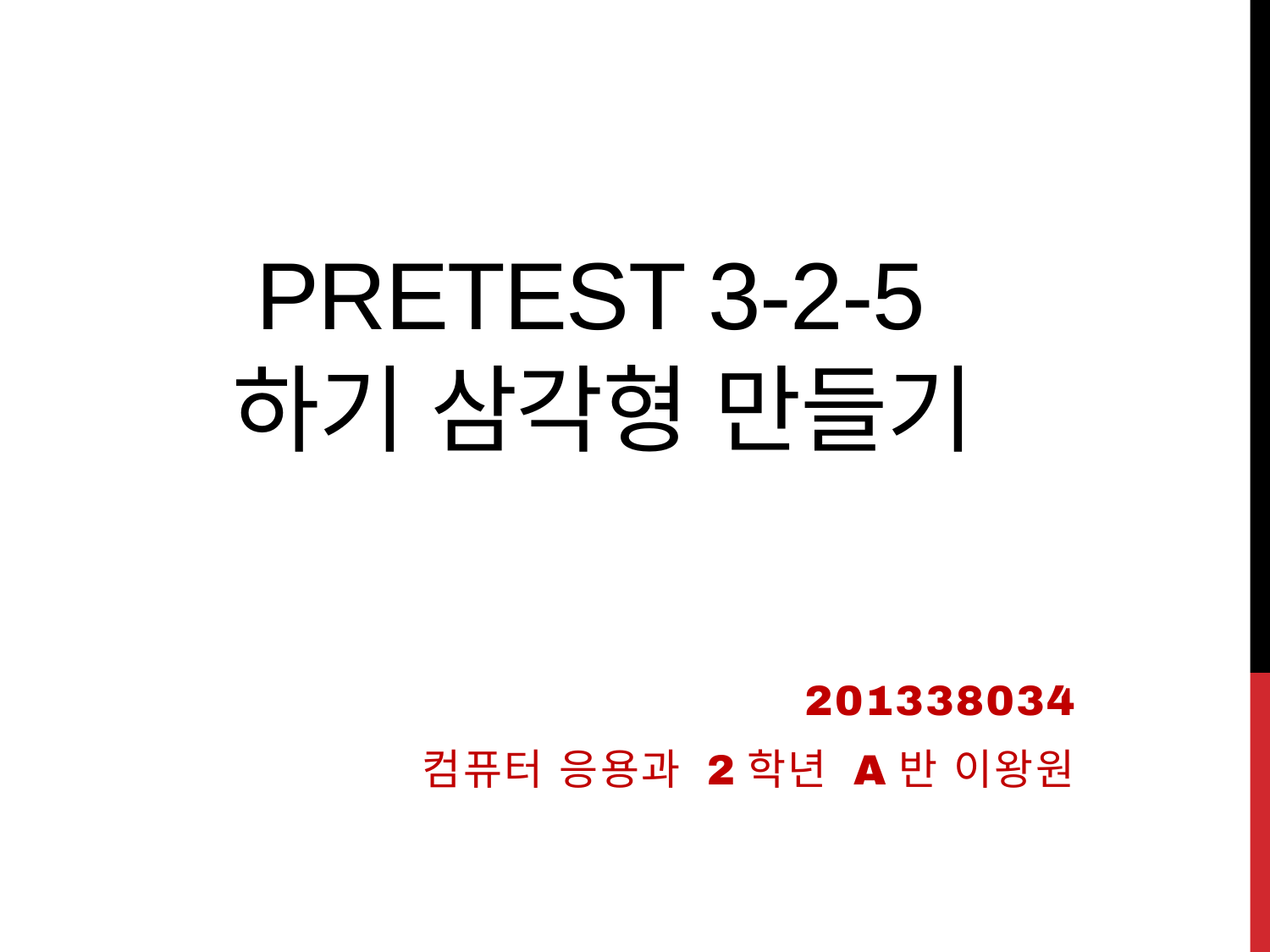

# Pretest 3-2-5 하기 삼각형 만들기
201338034
컴퓨터 응용과 2학년 a반 이왕원